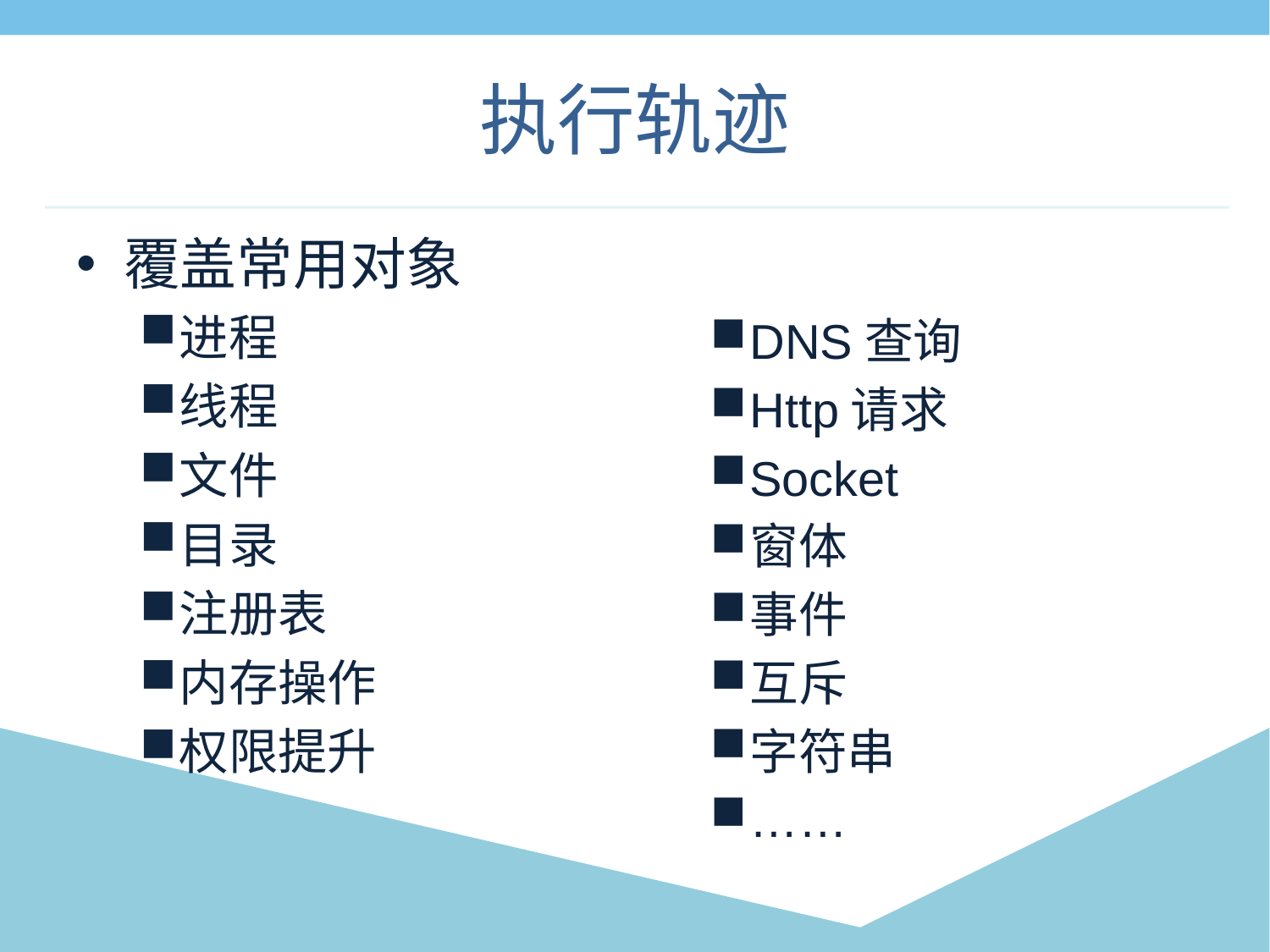

# 执行轨迹
覆盖常用对象
进程
线程
文件
目录
注册表
内存操作
权限提升

DNS查询
Http请求
Socket
窗体
事件
互斥
字符串
……